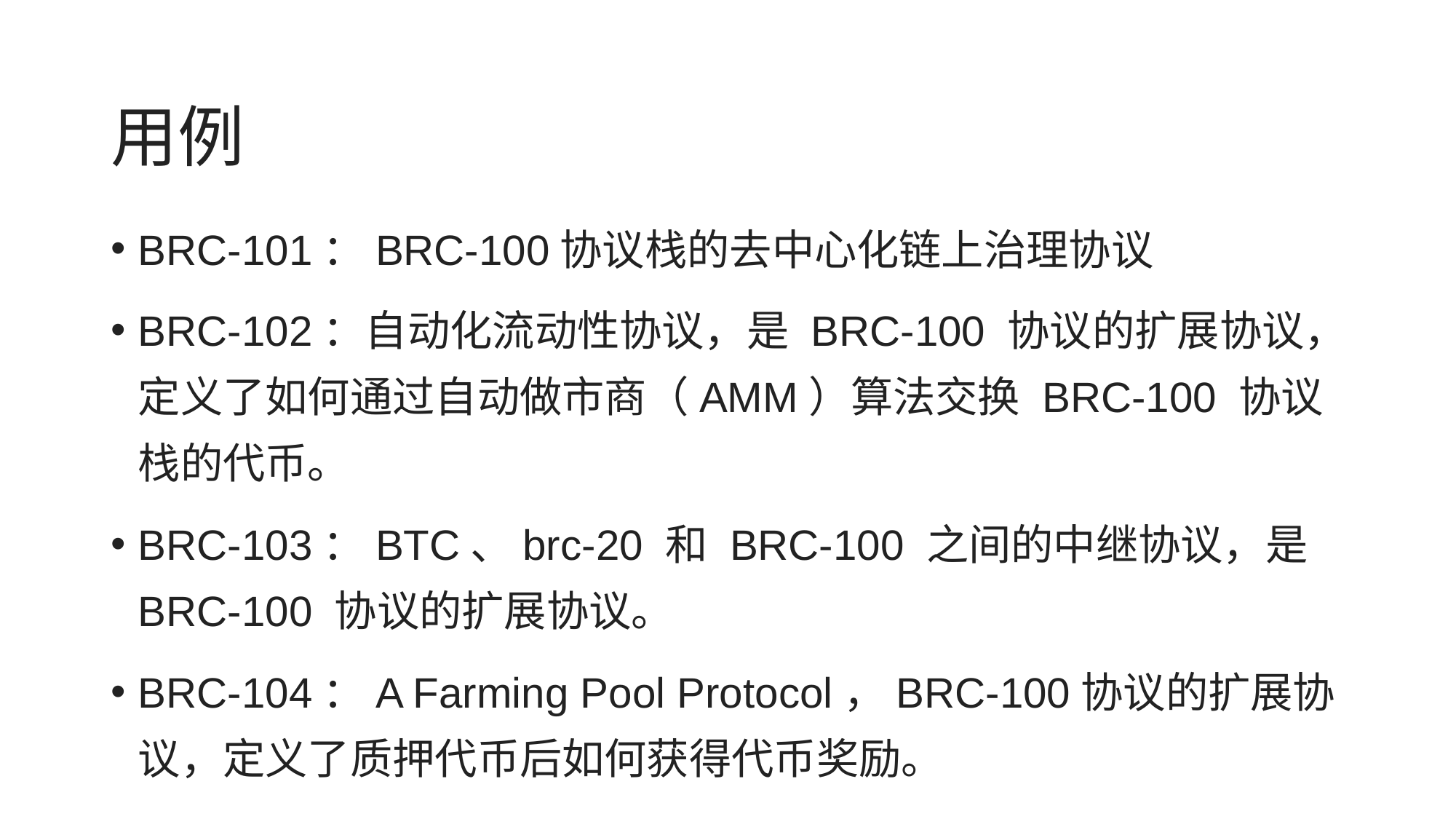

# 用例
BRC-101：BRC-100协议栈的去中心化链上治理协议
BRC-102：自动化流动性协议，是 BRC-100 协议的扩展协议，定义了如何通过自动做市商（AMM）算法交换 BRC-100 协议栈的代币。
BRC-103：BTC、brc-20 和 BRC-100 之间的中继协议，是 BRC-100 协议的扩展协议。
BRC-104：A Farming Pool Protocol，BRC-100协议的扩展协议，定义了质押代币后如何获得代币奖励。
BRC-105：空投协议，是 BRC-100 协议的扩展协议，定义了如何高效地将代币空投到多个地址。
BRC-106：去中心化稳定币池协议，是 BRC-100 协议的扩展协议，定义了如何通过抵押品生成稳定币。
BRC-107：借贷池协议，是 BRC-100 协议的扩展协议，定义了如何通过抵押品借入资产。
BRC-110：EVM 兼容区块链和 BRC-100 之间的中继协议
BRC-111：比特币第 2 层验证协议，是 BRC-100 协议的扩展协议
通缩代币，BRC-100协议引入了一种新的代币交易机制：通缩。